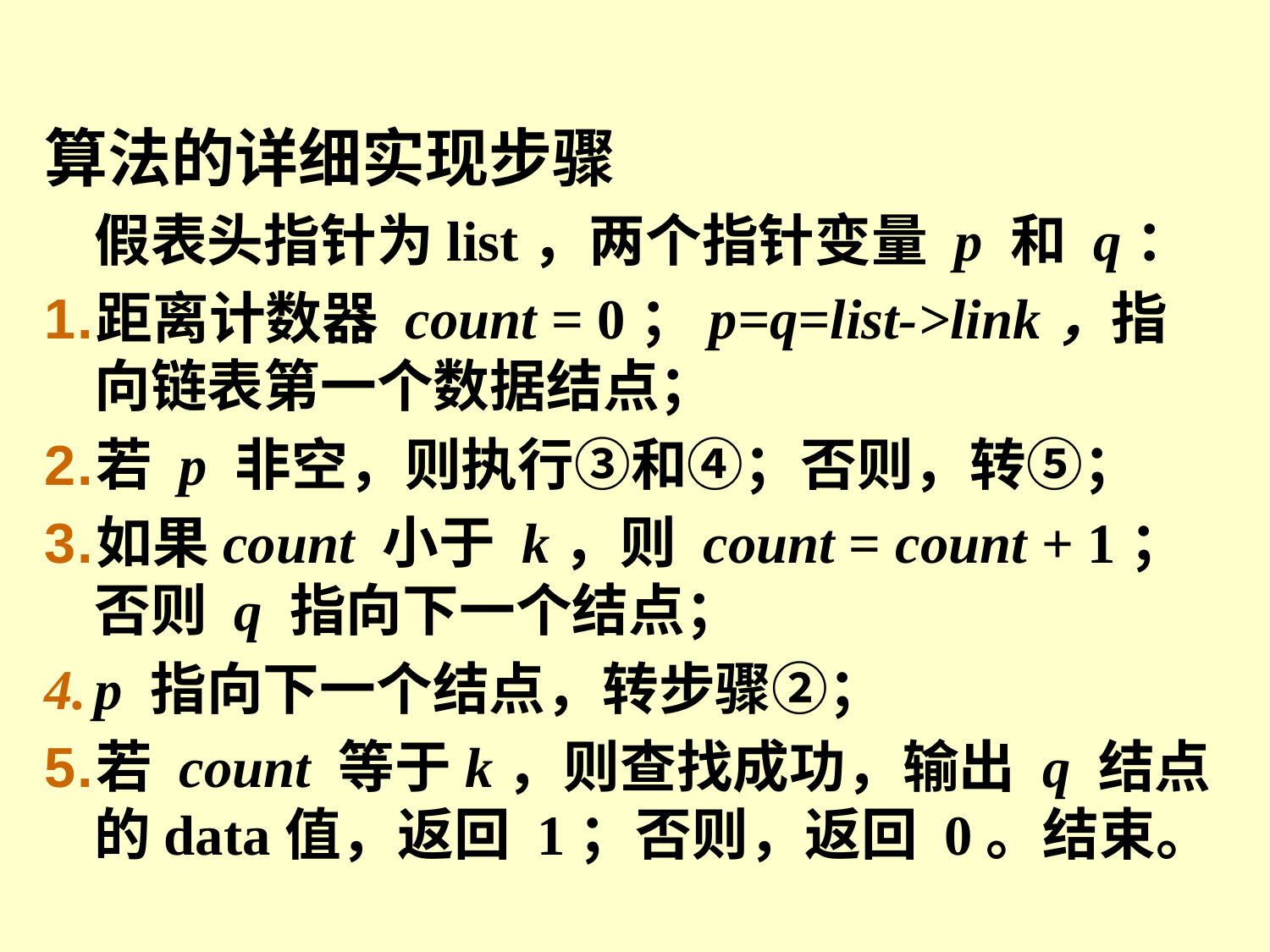

算法的详细实现步骤
	假表头指针为list，两个指针变量 p 和 q：
距离计数器 count = 0；p=q=list->link，指向链表第一个数据结点；
若 p 非空，则执行③和④；否则，转⑤；
如果count 小于 k，则 count = count + 1；否则 q 指向下一个结点；
p 指向下一个结点，转步骤②；
若 count 等于k，则查找成功，输出 q 结点的data值，返回 1；否则，返回 0。结束。